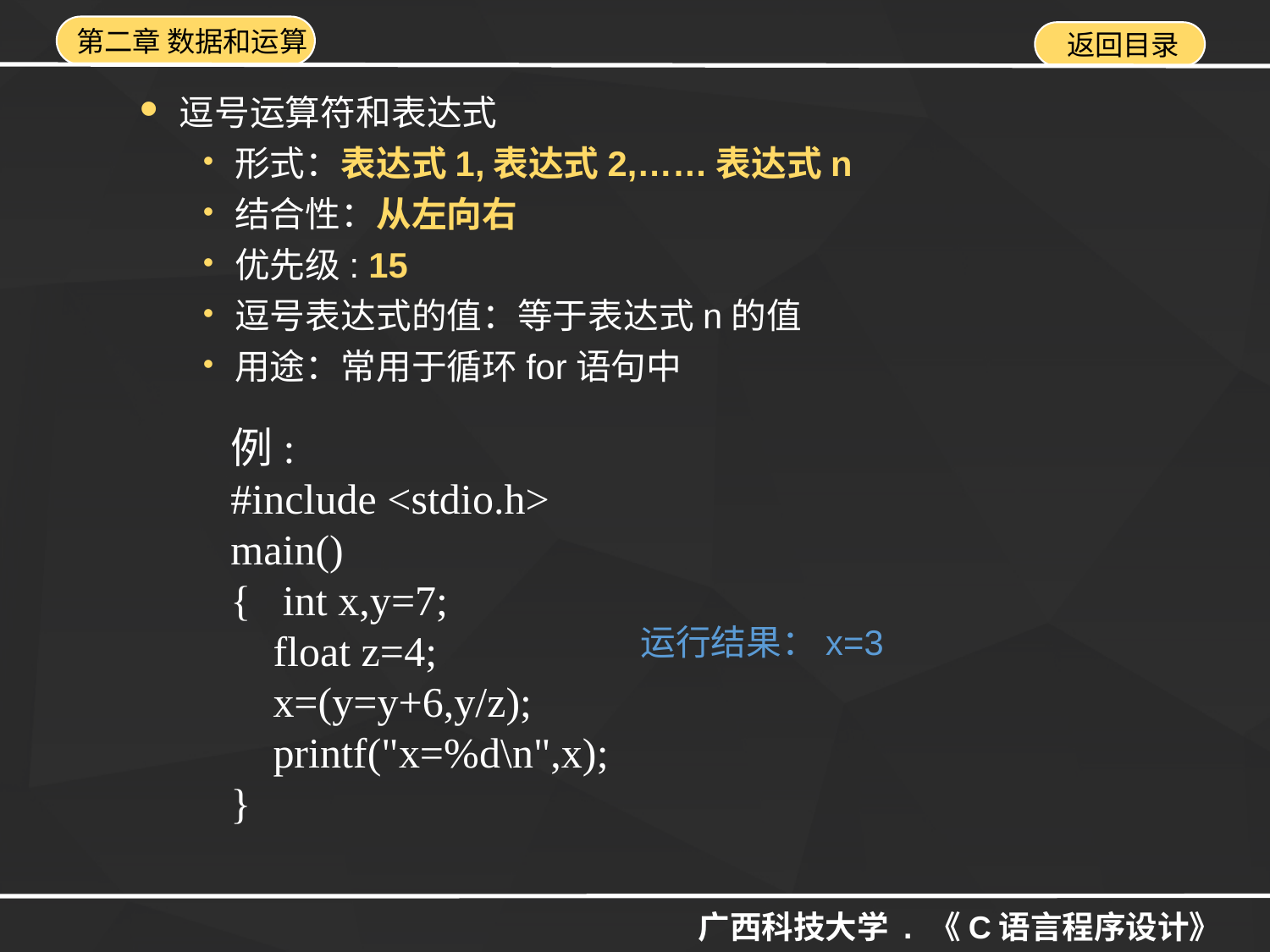

逗号运算符和表达式
形式：表达式1,表达式2,……表达式n
结合性：从左向右
优先级: 15
逗号表达式的值：等于表达式n的值
用途：常用于循环for语句中
例:
#include <stdio.h>
main()
{   int x,y=7;
    float z=4;
    x=(y=y+6,y/z);
    printf("x=%d\n",x);
}
运行结果：x=3